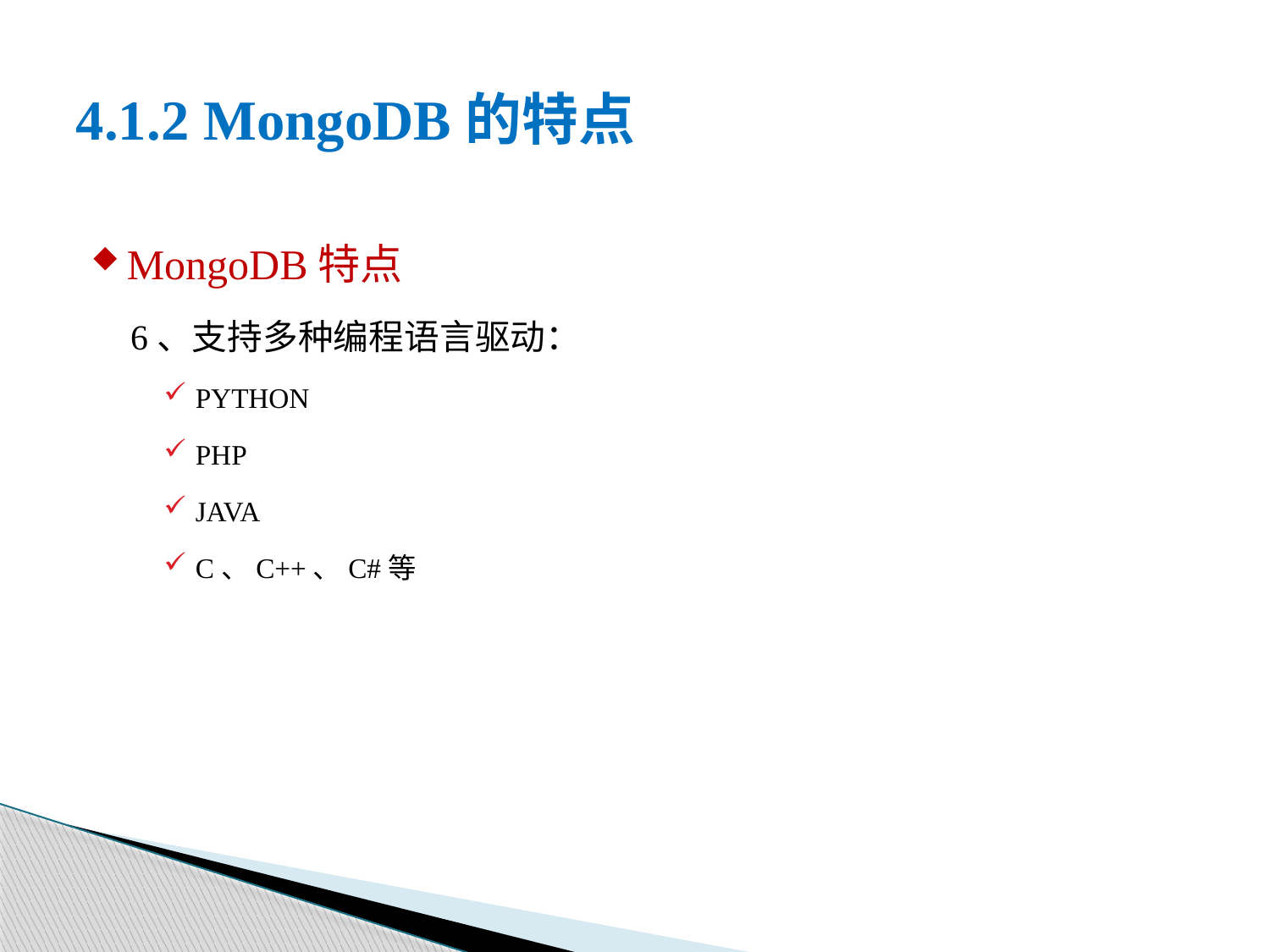

# 4.1.2 MongoDB的特点
MongoDB特点
6、支持多种编程语言驱动：
python
Php
Java
C、C++、C#等